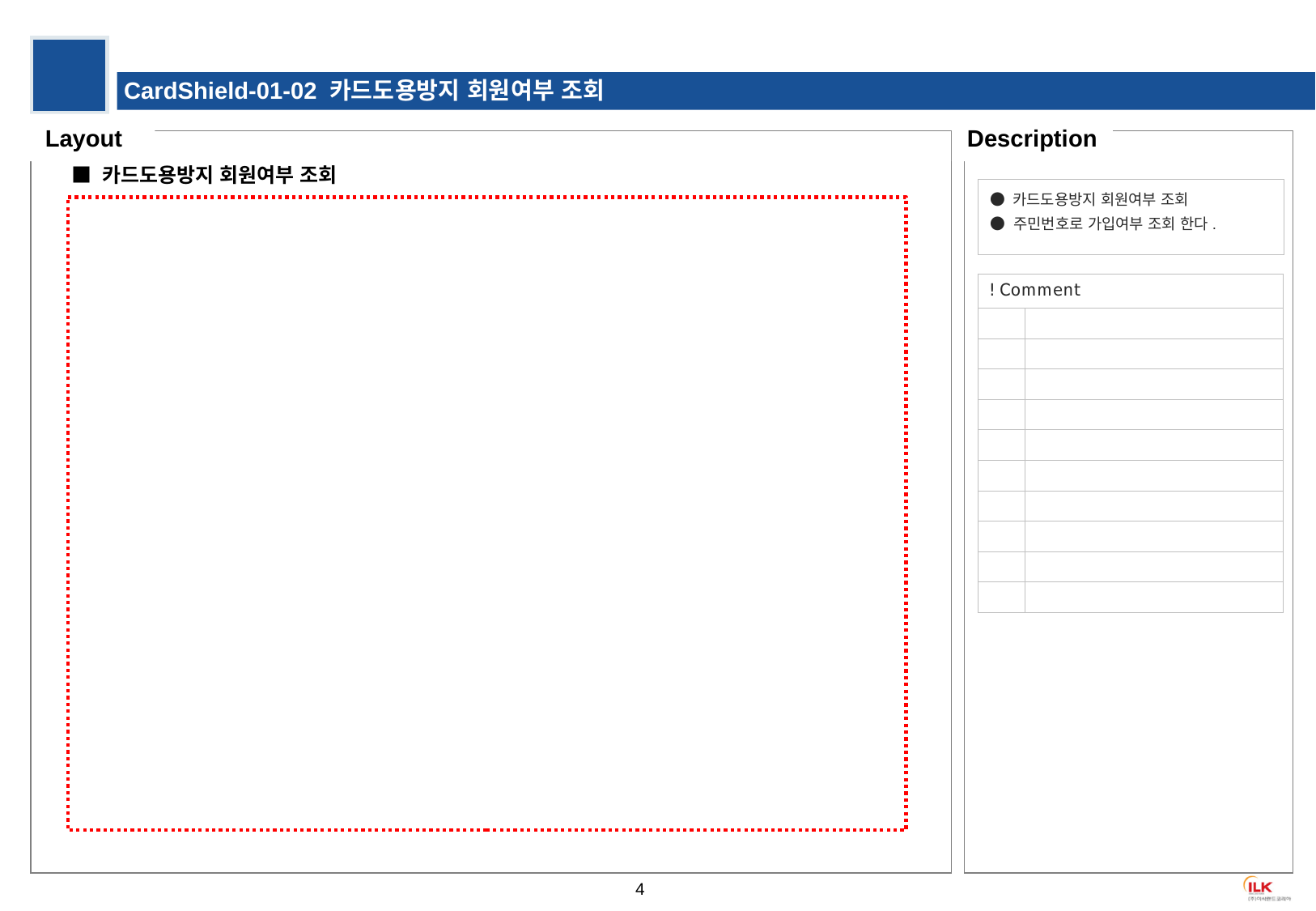

CardShield-01-02 카드도용방지 회원여부 조회
■ 카드도용방지 회원여부 조회
| ● 카드도용방지 회원여부 조회 ● 주민번호로 가입여부 조회 한다. |
| --- |
| ! Comment |  |
| --- | --- |
|  |  |
|  |  |
|  |  |
|  |  |
|  |  |
|  |  |
|  |  |
|  |  |
|  |  |
|  |  |